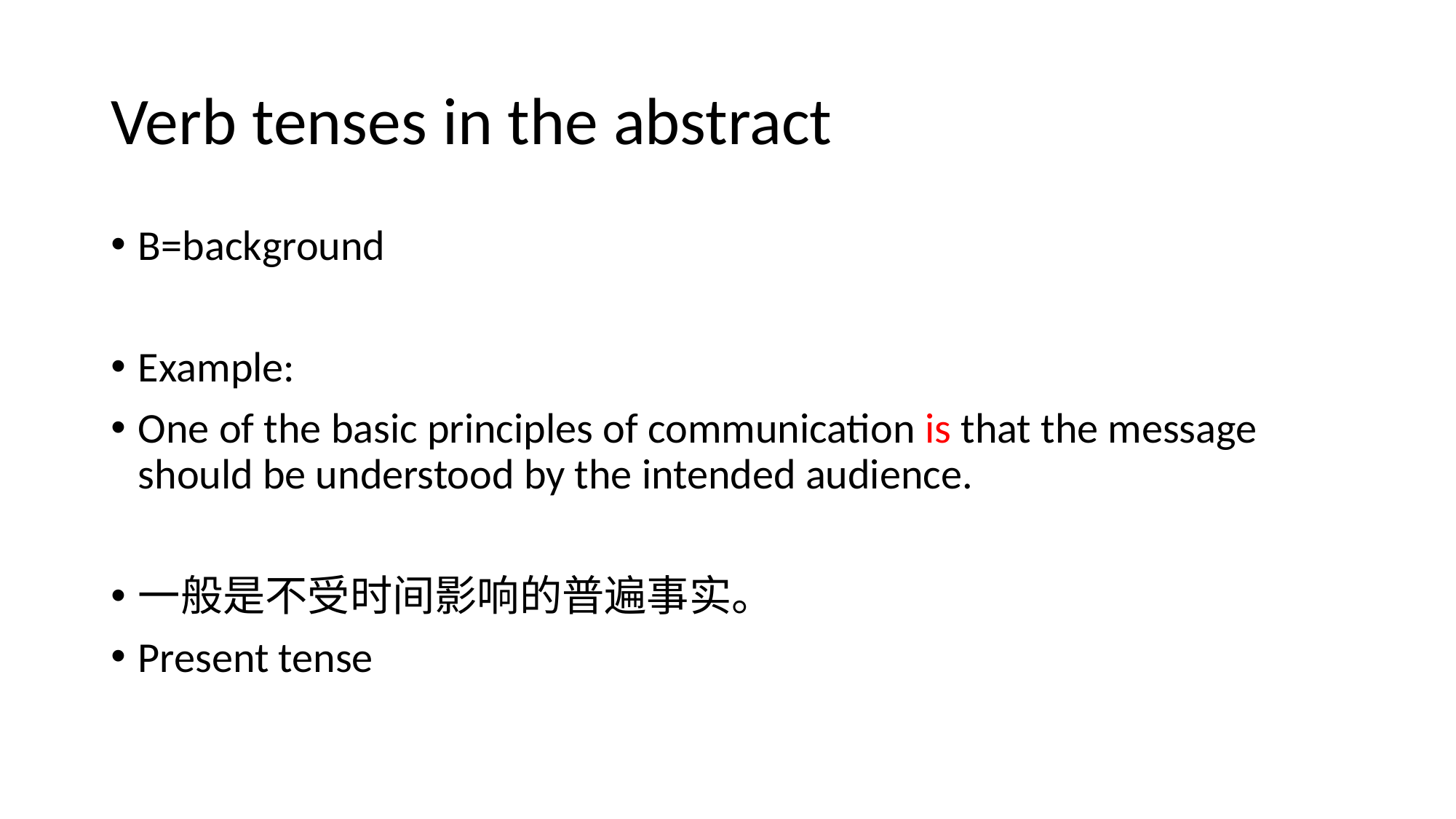

# Verb tenses in the abstract
B=background

Example:
One of the basic principles of communication is that the message should be understood by the intended audience.

一般是不受时间影响的普遍事实。
Present tense